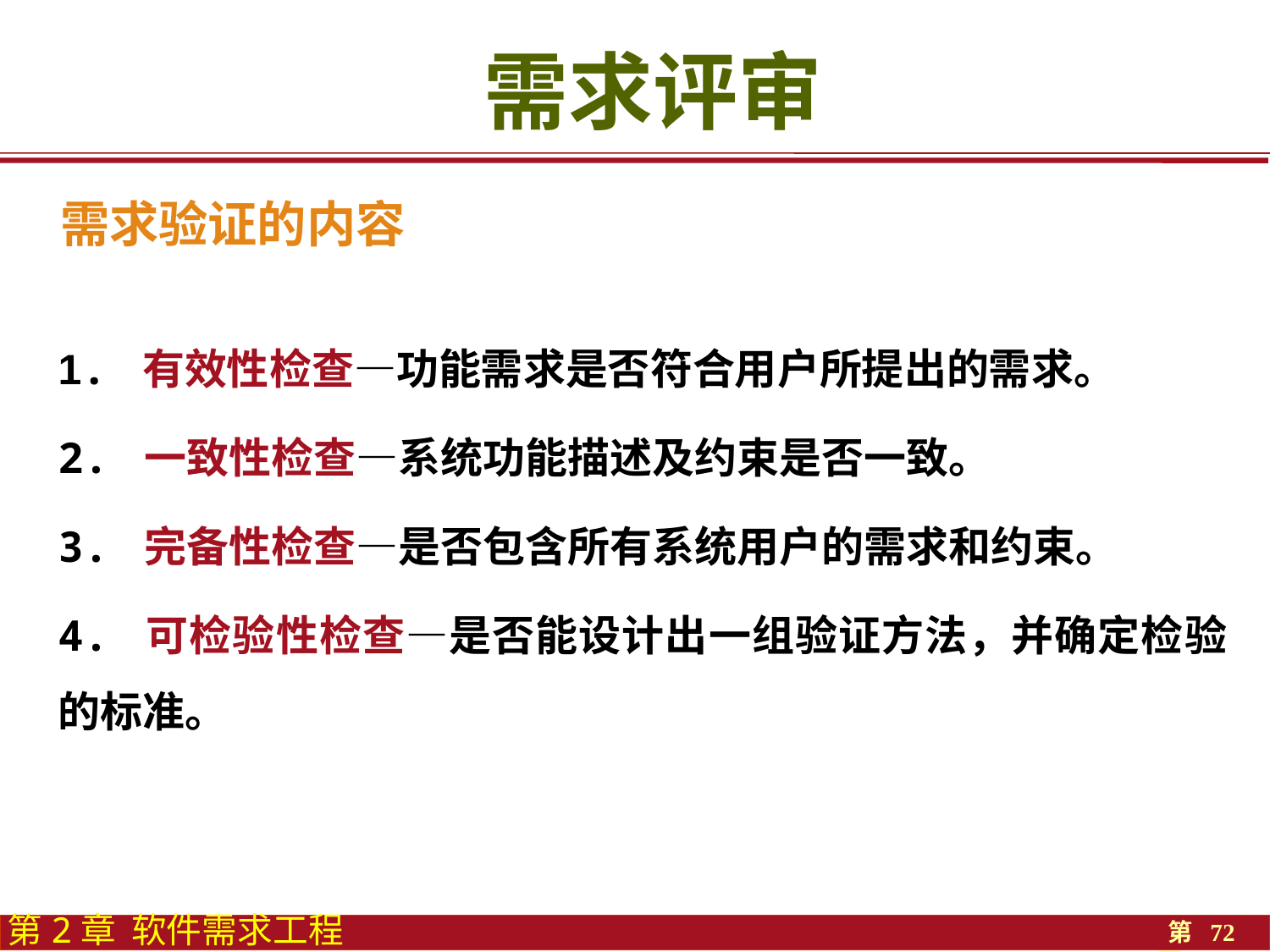

需求评审
需求验证的内容
1. 有效性检查—功能需求是否符合用户所提出的需求。
2. 一致性检查—系统功能描述及约束是否一致。
3. 完备性检查—是否包含所有系统用户的需求和约束。
4. 可检验性检查—是否能设计出一组验证方法，并确定检验的标准。